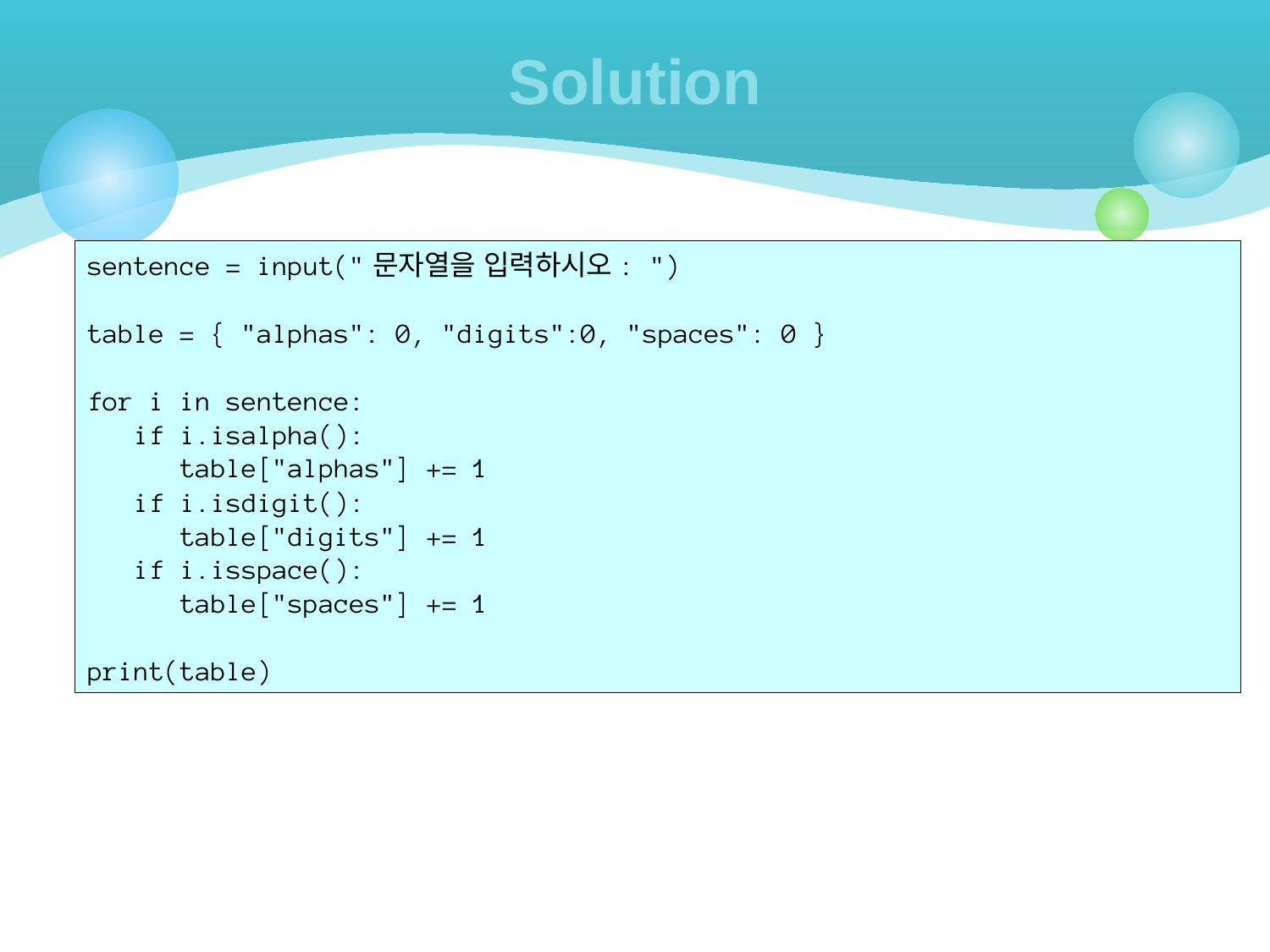

# Solution
sentence = input("문자열을 입력하시오: ")

table = { "alphas": 0, "digits":0, "spaces": 0 }

for i in sentence:
   if i.isalpha():
      table["alphas"] += 1
   if i.isdigit():
      table["digits"] += 1
   if i.isspace():
      table["spaces"] += 1

print(table)